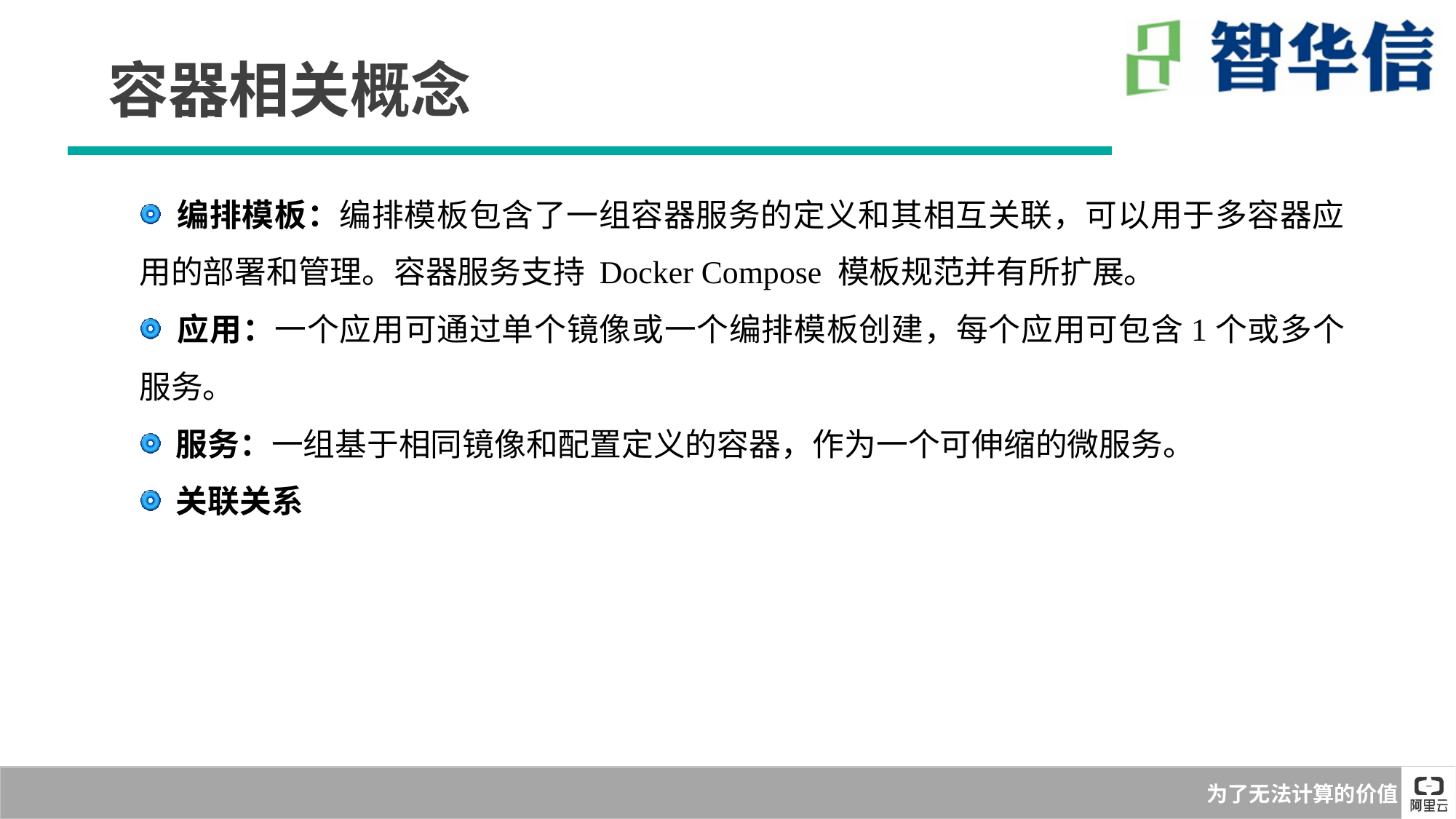

容器相关概念
 编排模板：编排模板包含了一组容器服务的定义和其相互关联，可以用于多容器应用的部署和管理。容器服务支持 Docker Compose 模板规范并有所扩展。
 应用：一个应用可通过单个镜像或一个编排模板创建，每个应用可包含1个或多个服务。
 服务：一组基于相同镜像和配置定义的容器，作为一个可伸缩的微服务。
 关联关系